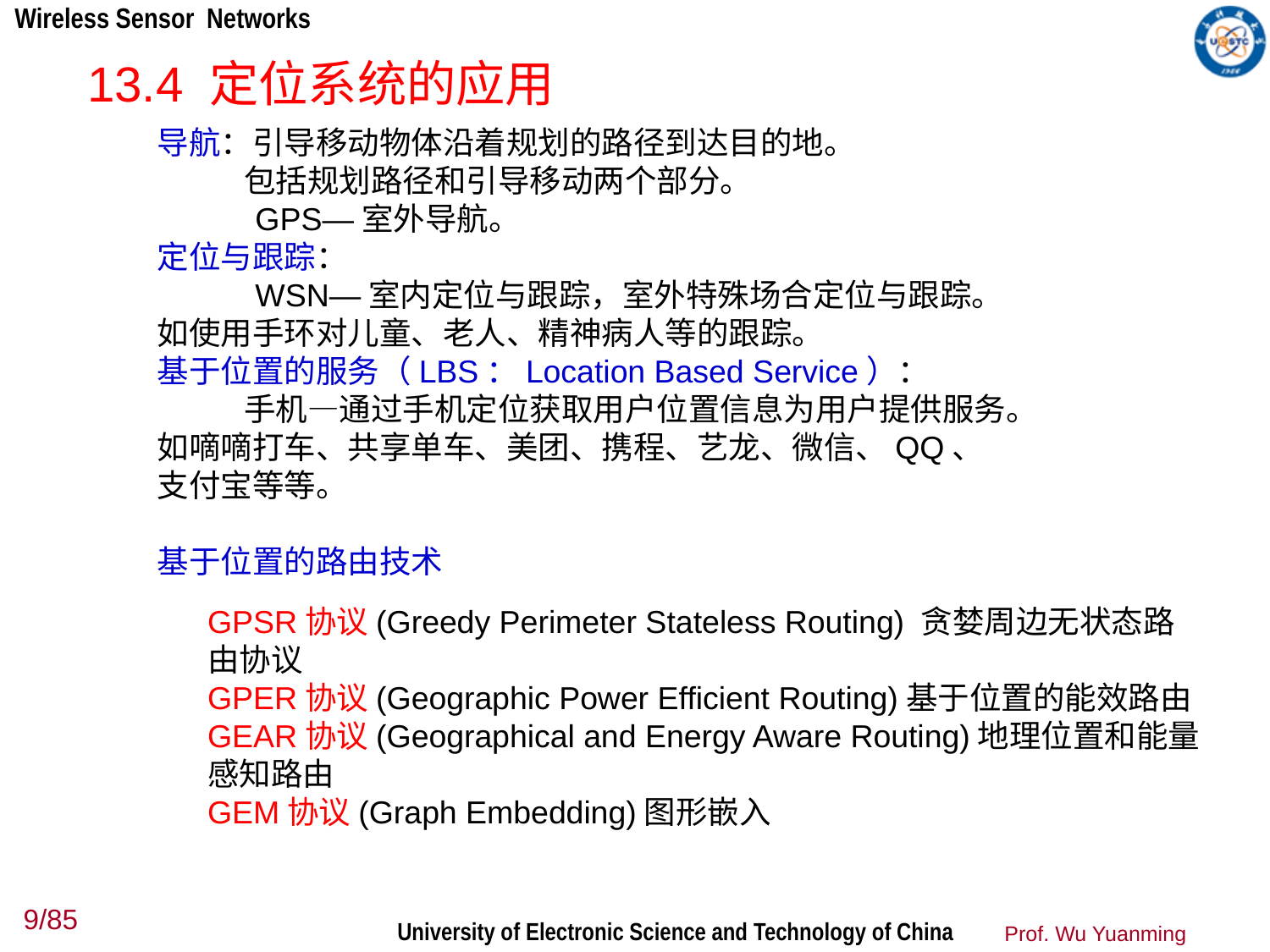

13.4 定位系统的应用
导航：引导移动物体沿着规划的路径到达目的地。
           包括规划路径和引导移动两个部分。
           GPS—室外导航。
定位与跟踪：
           WSN—室内定位与跟踪，室外特殊场合定位与跟踪。如使用手环对儿童、老人、精神病人等的跟踪。
基于位置的服务（LBS：Location Based Service）：
           手机—通过手机定位获取用户位置信息为用户提供服务。如嘀嘀打车、共享单车、美团、携程、艺龙、微信、QQ、支付宝等等。

基于位置的路由技术
GPSR协议(Greedy Perimeter Stateless Routing) 贪婪周边无状态路由协议
GPER协议(Geographic Power Efficient Routing)基于位置的能效路由
GEAR协议(Geographical and Energy Aware Routing)地理位置和能量感知路由
GEM协议(Graph Embedding)图形嵌入
9/85
Prof. Wu Yuanming